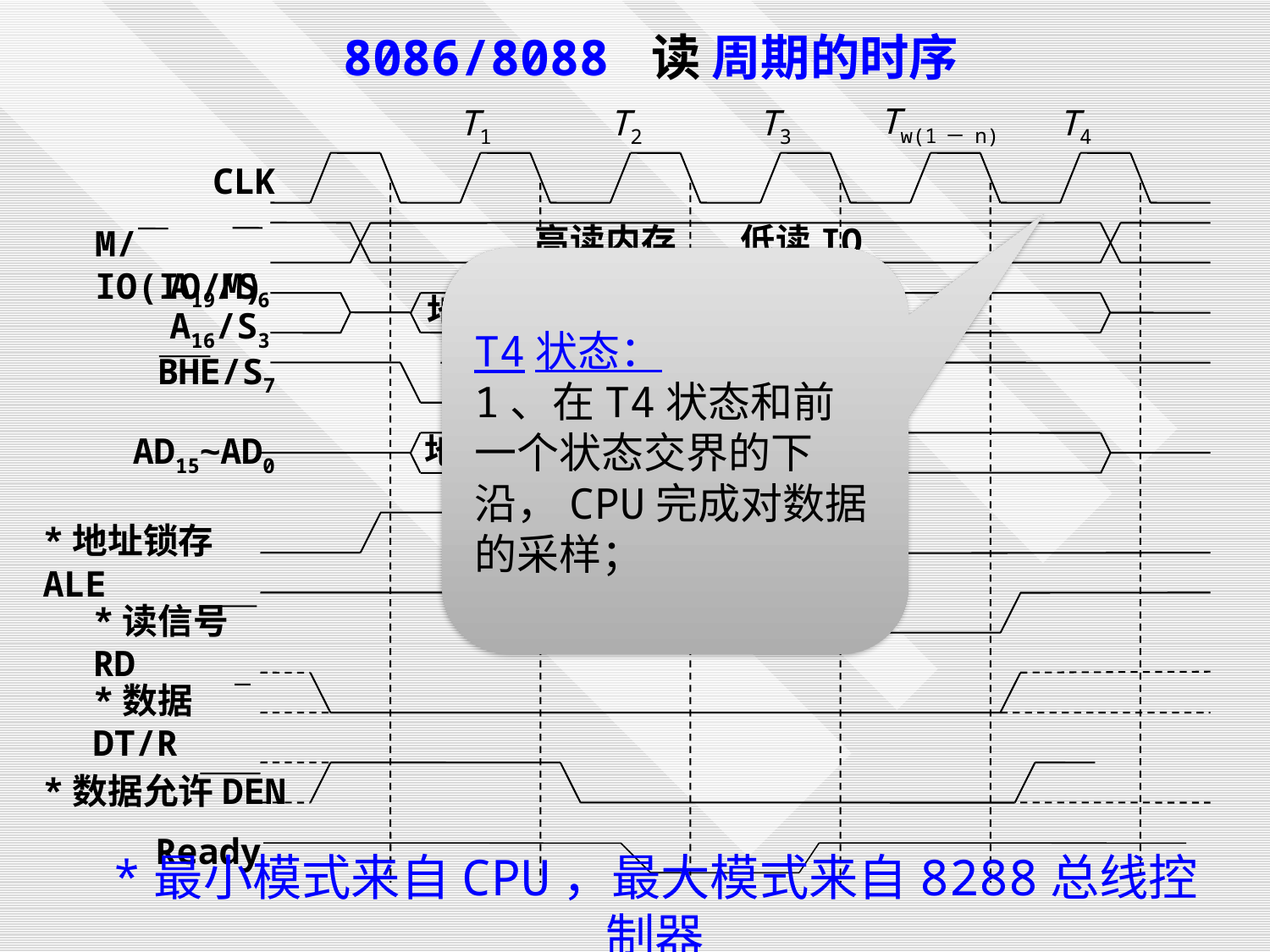

8086/8088 读 周期的时序
Tw(1－n)
T1
T2
T3
T4
CLK

高读内存        低读IO
M/IO(IO/M)

A19/S6

地址输出            状态输出

A16/S3

BHE/S7
BHE输出

地址输出                数据输入
AD15~AD0

*地址锁存ALE

*读信号RD

*数据DT/R

*数据允许DEN

T4状态：
1、在T4状态和前一个状态交界的下沿，CPU完成对数据的采样；
Ready
*最小模式来自CPU，最大模式来自8288总线控制器